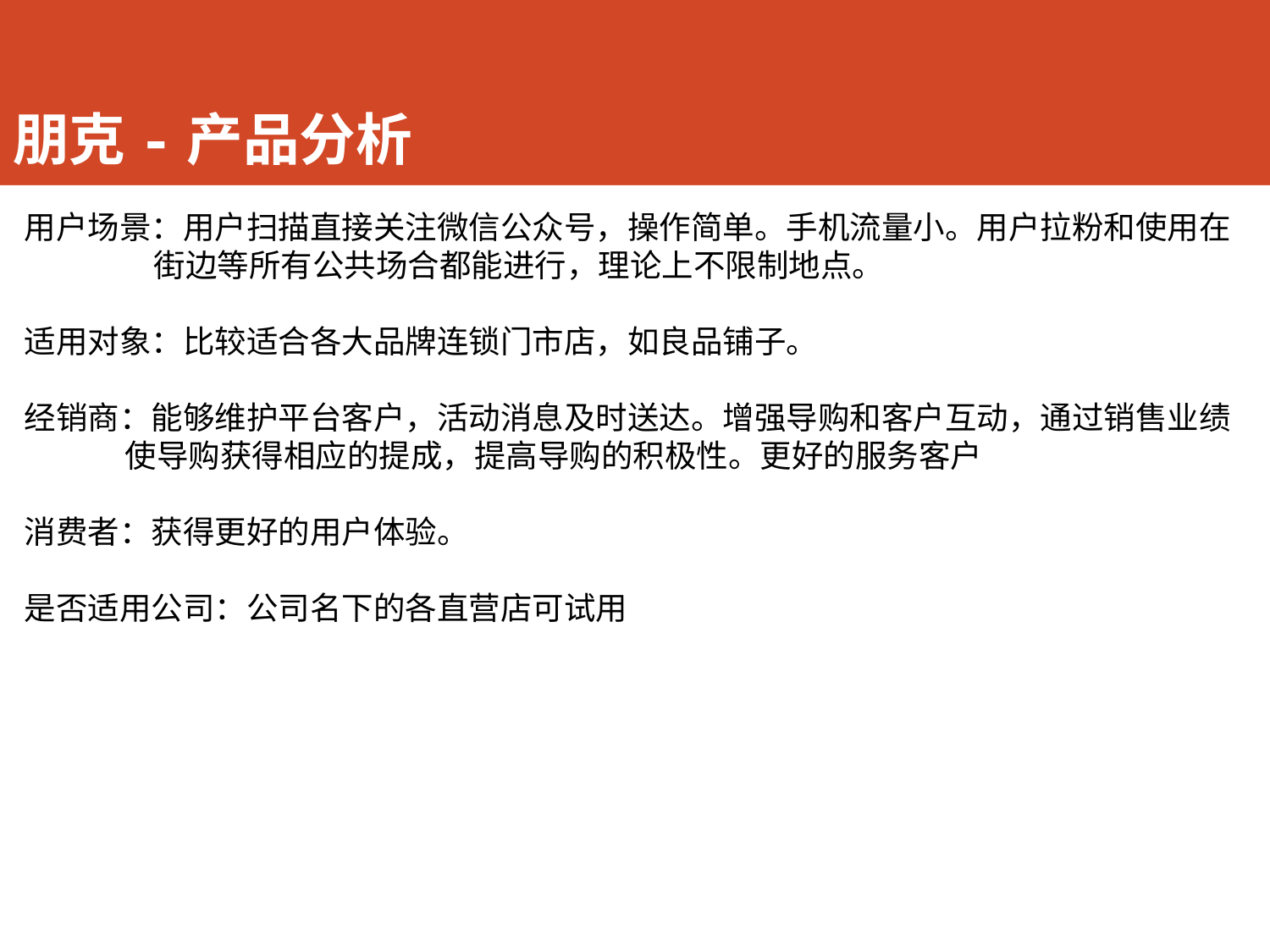

朋克-产品分析
用户场景：用户扫描直接关注微信公众号，操作简单。手机流量小。用户拉粉和使用在
                 街边等所有公共场合都能进行，理论上不限制地点。

适用对象：比较适合各大品牌连锁门市店，如良品铺子。

经销商：能够维护平台客户，活动消息及时送达。增强导购和客户互动，通过销售业绩
             使导购获得相应的提成，提高导购的积极性。更好的服务客户

消费者：获得更好的用户体验。

是否适用公司：公司名下的各直营店可试用